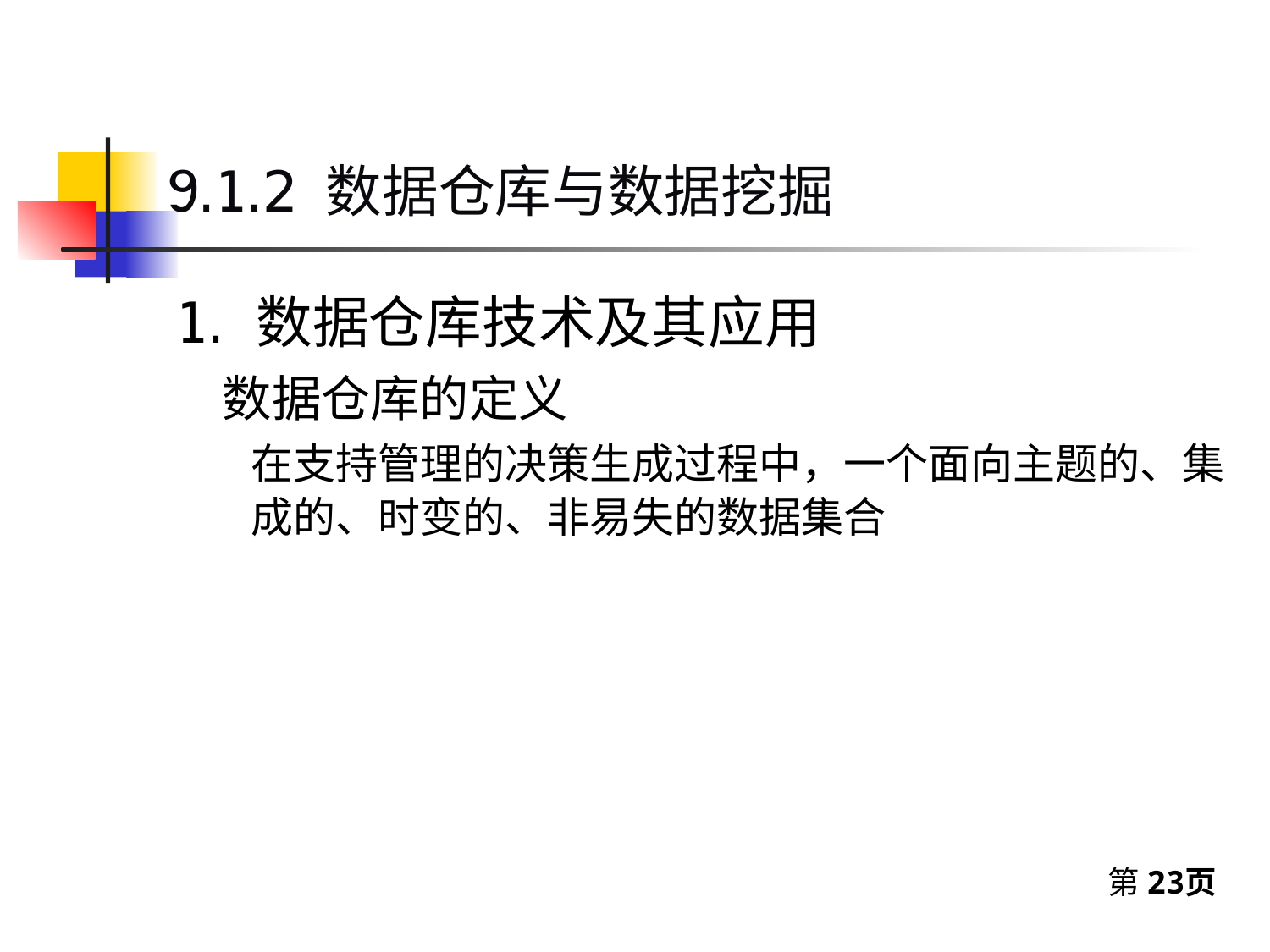

9.1.2 数据仓库与数据挖掘
1. 数据仓库技术及其应用
数据仓库的定义
在支持管理的决策生成过程中，一个面向主题的、集成的、时变的、非易失的数据集合